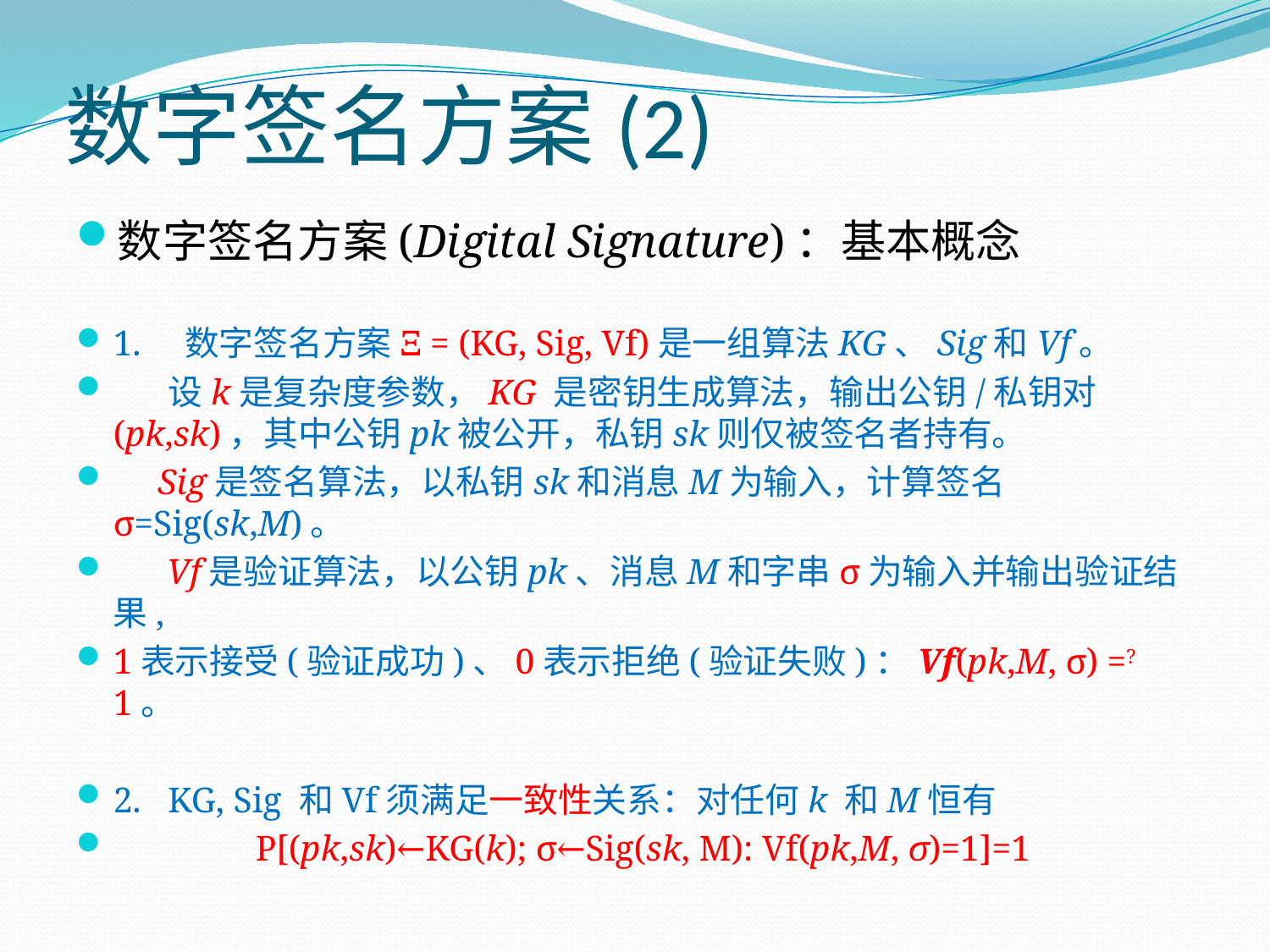

# 数字签名方案(2)
数字签名方案(Digital Signature)：基本概念

1.    数字签名方案Ξ = (KG, Sig, Vf)是一组算法KG、Sig和Vf。
      设k是复杂度参数，KG 是密钥生成算法，输出公钥/私钥对(pk,sk)，其中公钥pk被公开，私钥sk则仅被签名者持有。
     Sig是签名算法，以私钥sk和消息M为输入，计算签名σ=Sig(sk,M)。
      Vf是验证算法，以公钥pk、消息M和字串σ为输入并输出验证结果,
1表示接受(验证成功)、0表示拒绝(验证失败)：Vf(pk,M, σ) =? 1。

2.   KG, Sig 和Vf须满足一致性关系：对任何k 和M恒有
                P[(pk,sk)←KG(k); σ←Sig(sk, M): Vf(pk,M, σ)=1]=1